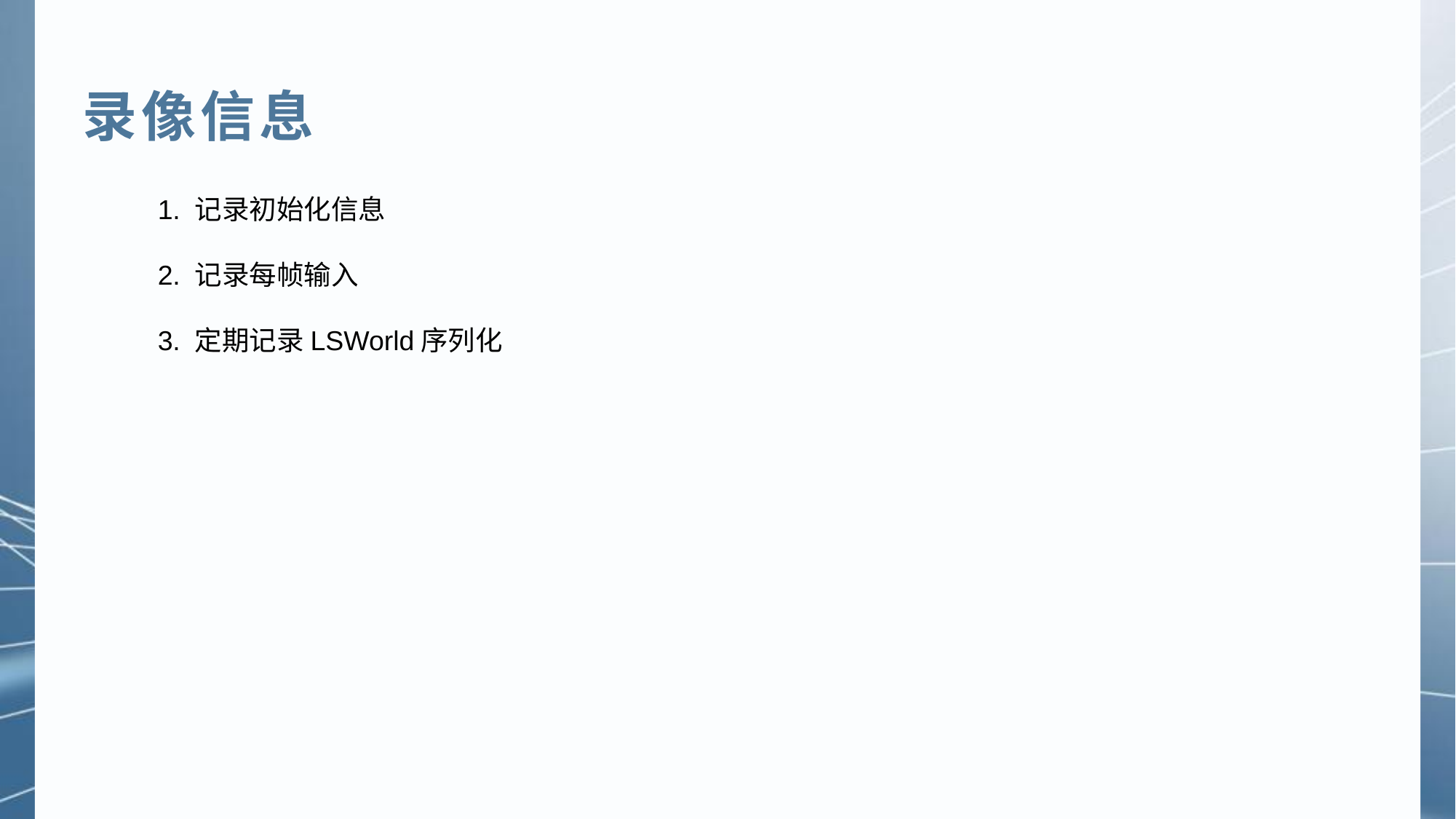

录像信息
1. 记录初始化信息

2. 记录每帧输入

3. 定期记录LSWorld序列化